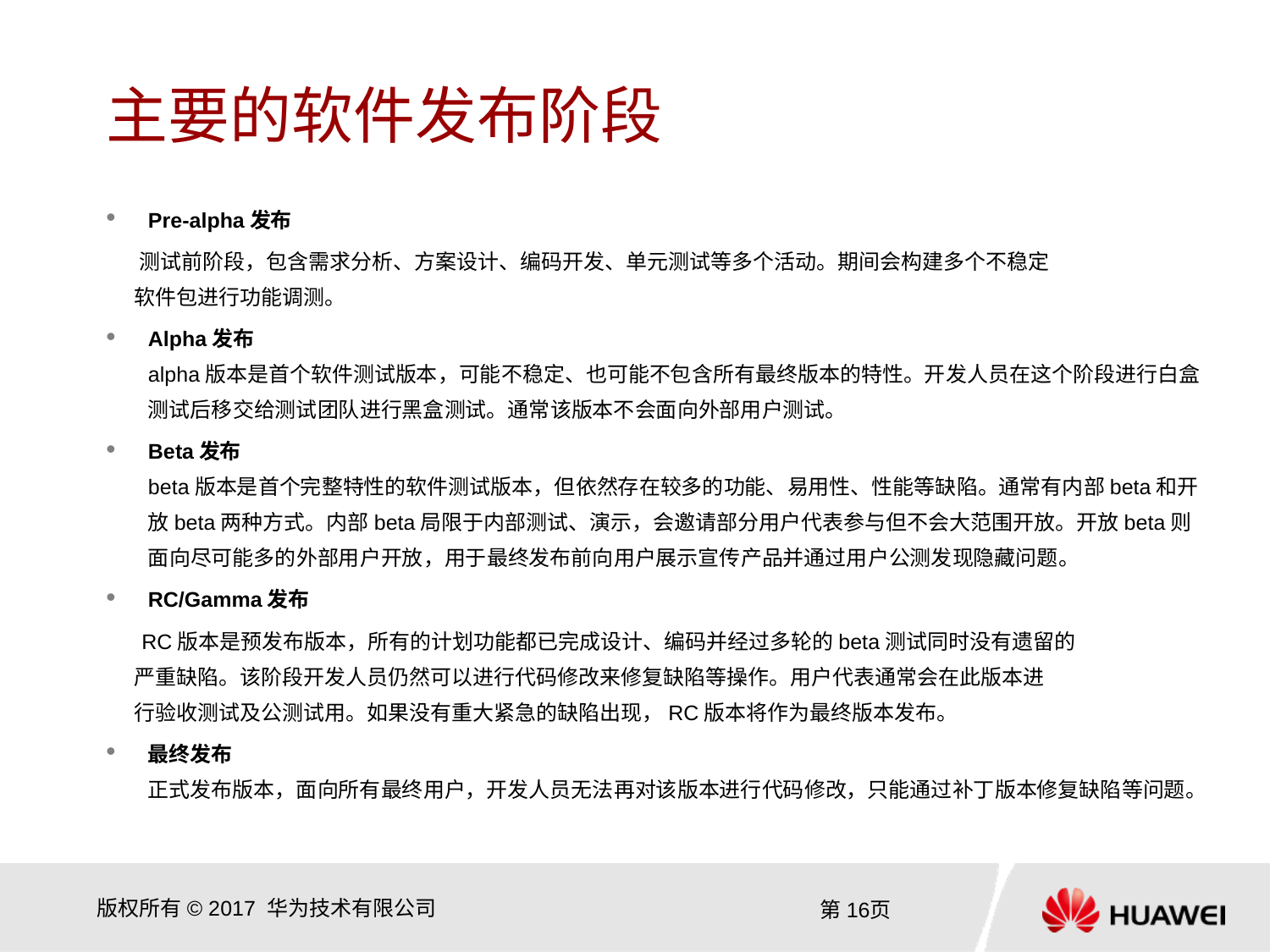

# 主要的软件发布阶段
Pre-alpha发布
      测试前阶段，包含需求分析、方案设计、编码开发、单元测试等多个活动。期间会构建多个不稳定
      软件包进行功能调测。
Alpha发布
alpha版本是首个软件测试版本，可能不稳定、也可能不包含所有最终版本的特性。开发人员在这个阶段进行白盒测试后移交给测试团队进行黑盒测试。通常该版本不会面向外部用户测试。
Beta发布
beta版本是首个完整特性的软件测试版本，但依然存在较多的功能、易用性、性能等缺陷。通常有内部beta和开放beta两种方式。内部beta局限于内部测试、演示，会邀请部分用户代表参与但不会大范围开放。开放beta则面向尽可能多的外部用户开放，用于最终发布前向用户展示宣传产品并通过用户公测发现隐藏问题。
RC/Gamma发布
      RC版本是预发布版本，所有的计划功能都已完成设计、编码并经过多轮的beta测试同时没有遗留的
      严重缺陷。该阶段开发人员仍然可以进行代码修改来修复缺陷等操作。用户代表通常会在此版本进
      行验收测试及公测试用。如果没有重大紧急的缺陷出现，RC版本将作为最终版本发布。
最终发布
正式发布版本，面向所有最终用户，开发人员无法再对该版本进行代码修改，只能通过补丁版本修复缺陷等问题。